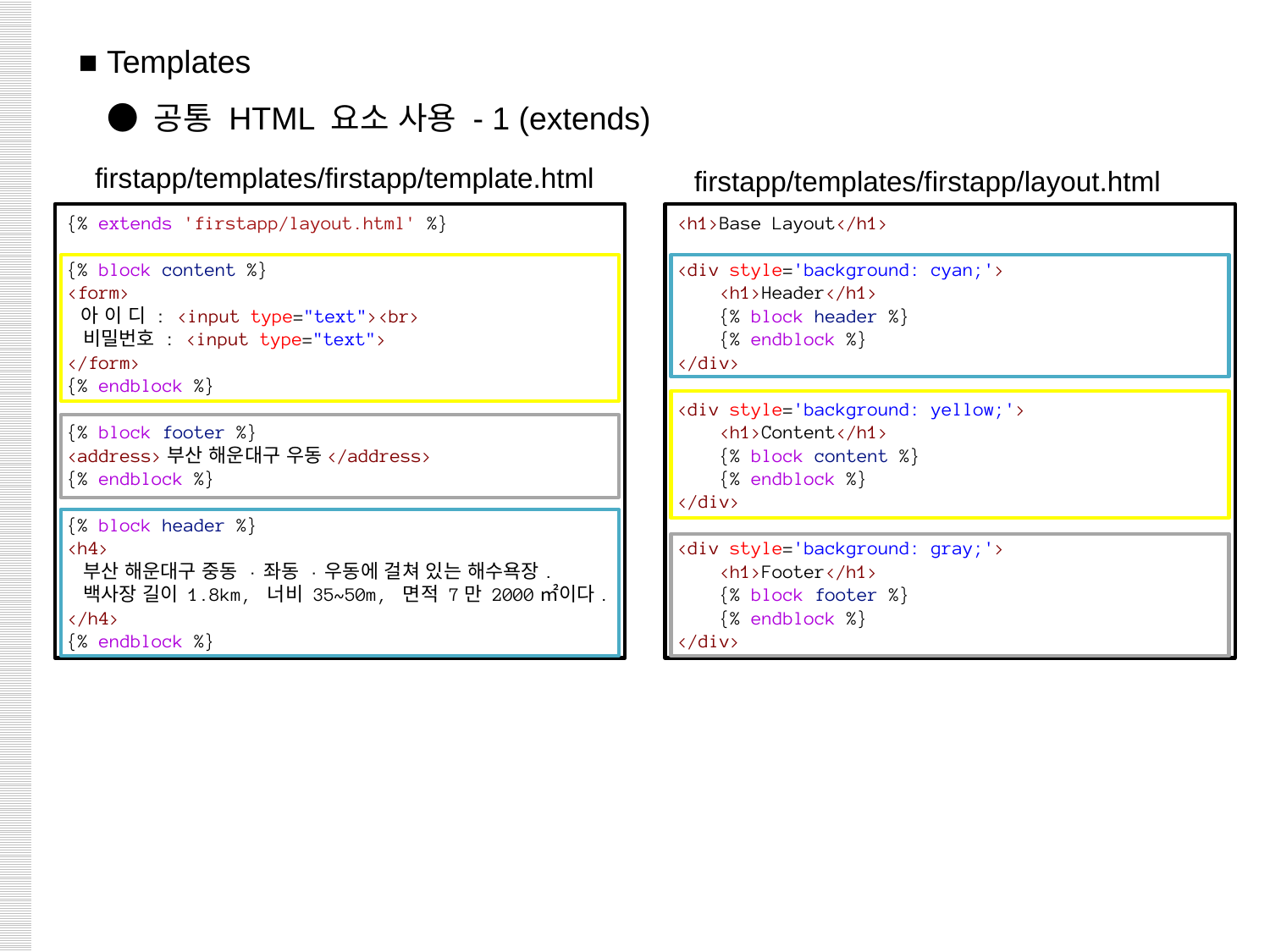

■ Templates
    ● 공통 HTML 요소 사용 - 1 (extends)
firstapp/templates/firstapp/template.html
firstapp/templates/firstapp/layout.html
{% extends 'firstapp/layout.html' %}

{% block content %}
<form>
  아 이 디 : <input type="text"><br>
  비밀번호 : <input type="text">
</form>
{% endblock %}
{% block footer %}
<address>부산 해운대구 우동</address>
{% endblock %}
{% block header %}
<h4>
  부산 해운대구 중동 ·좌동 ·우동에 걸쳐 있는 해수욕장.
  백사장 길이 1.8km, 너비 35~50m, 면적 7만 2000㎡이다.
</h4>
{% endblock %}
<h1>Base Layout</h1>

<div style='background: cyan;'>
    <h1>Header</h1>
    {% block header %}
    {% endblock %}
</div>

<div style='background: yellow;'>
    <h1>Content</h1>
    {% block content %}
    {% endblock %}
</div>

<div style='background: gray;'>
    <h1>Footer</h1>
    {% block footer %}
    {% endblock %}
</div>